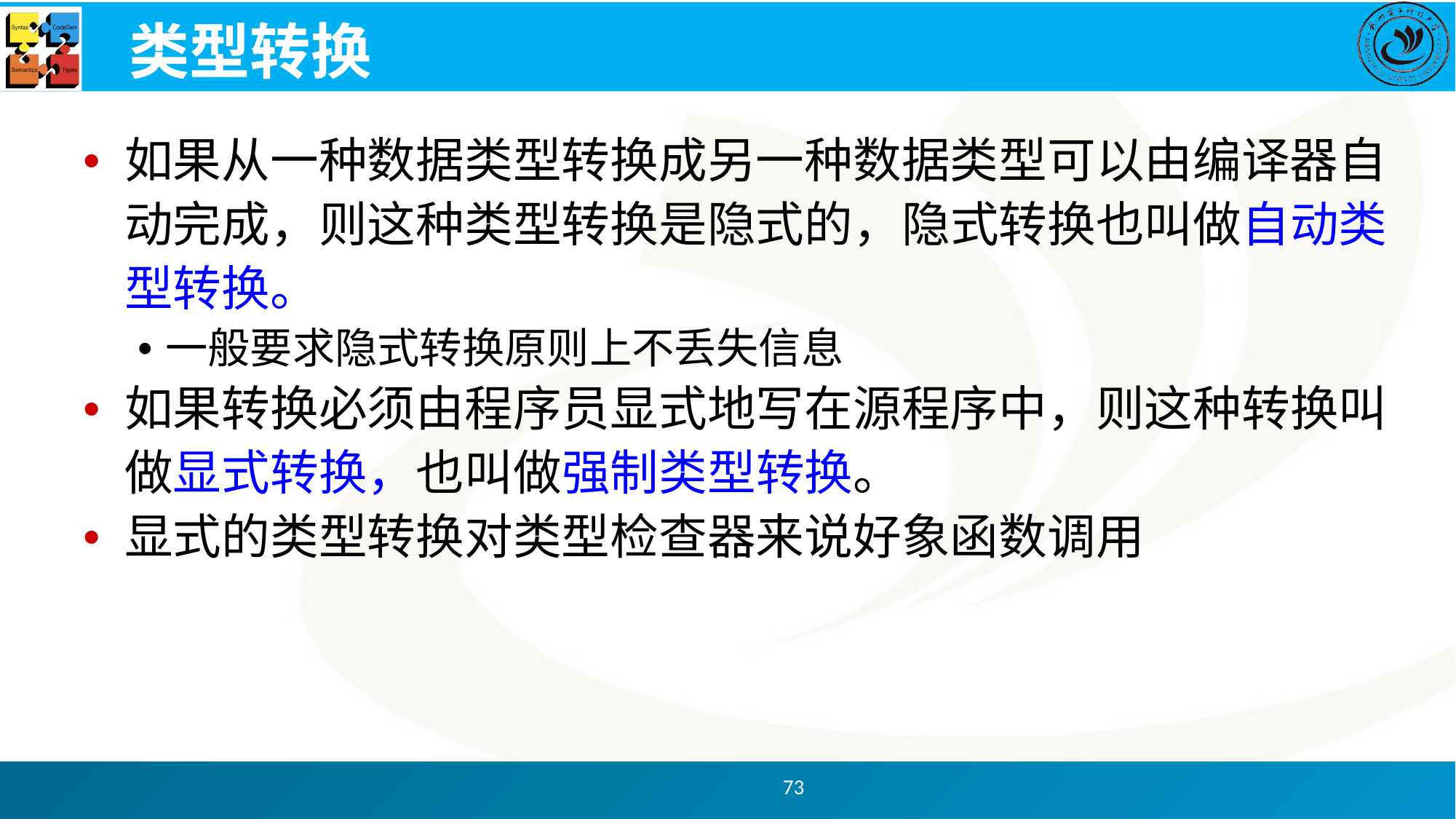

# 类型转换
如果从一种数据类型转换成另一种数据类型可以由编译器自动完成，则这种类型转换是隐式的，隐式转换也叫做自动类型转换。
一般要求隐式转换原则上不丢失信息
如果转换必须由程序员显式地写在源程序中，则这种转换叫做显式转换，也叫做强制类型转换。
显式的类型转换对类型检查器来说好象函数调用
73